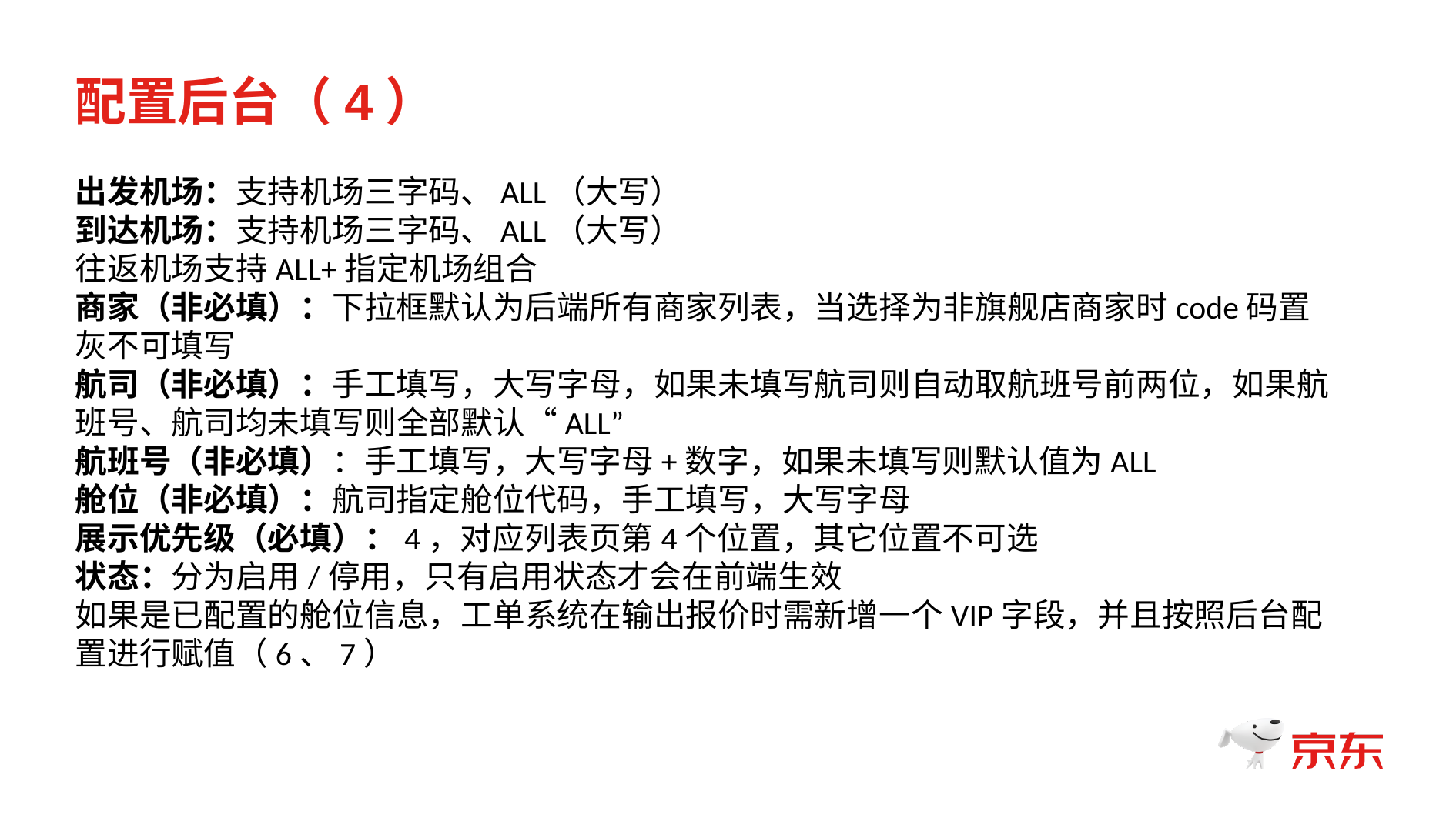

配置后台（4）
出发机场：支持机场三字码、ALL（大写）
到达机场：支持机场三字码、ALL（大写）
往返机场支持ALL+指定机场组合
商家（非必填）：下拉框默认为后端所有商家列表，当选择为非旗舰店商家时code码置灰不可填写
航司（非必填）：手工填写，大写字母，如果未填写航司则自动取航班号前两位，如果航班号、航司均未填写则全部默认“ALL”
航班号（非必填）：手工填写，大写字母+数字，如果未填写则默认值为ALL
舱位（非必填）：航司指定舱位代码，手工填写，大写字母
展示优先级（必填）：4，对应列表页第4个位置，其它位置不可选
状态：分为启用/停用，只有启用状态才会在前端生效
如果是已配置的舱位信息，工单系统在输出报价时需新增一个VIP字段，并且按照后台配置进行赋值（6、7）